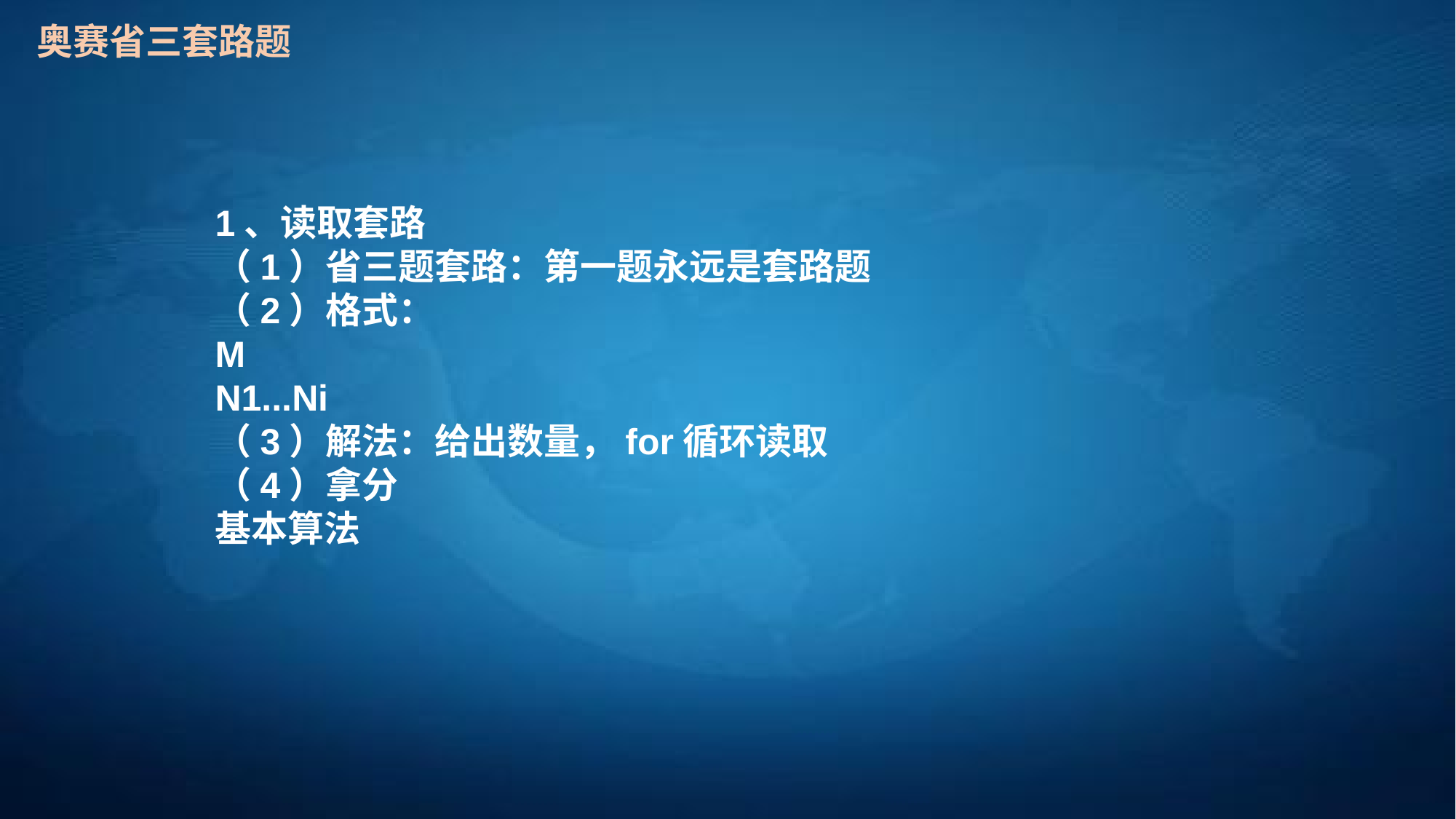

奥赛省三套路题
1、读取套路（1）省三题套路：第一题永远是套路题（2）格式：MN1...Ni（3）解法：给出数量，for循环读取（4）拿分基本算法